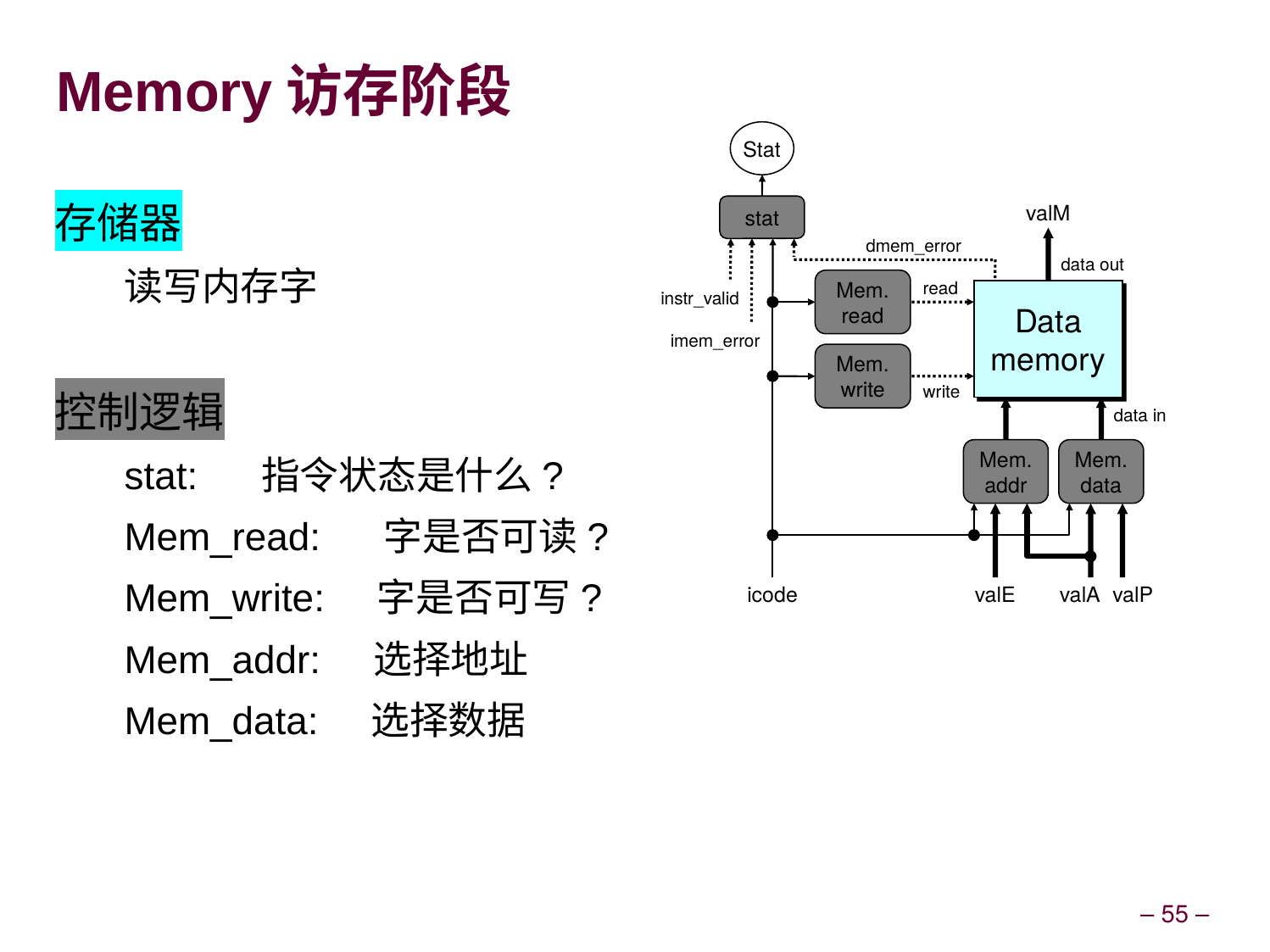

# Memory访存阶段
Stat

valM
stat
dmem_error

data out
Mem.
read
read

instr_valid
Data
memory

imem_error
Mem.
write

write

data in
Mem.
addr
Mem.
data

icode
valE
valA
valP
存储器
读写内存字

控制逻辑
stat:     指令状态是什么?
Mem_read:     字是否可读?
Mem_write:    字是否可写?
Mem_addr:    选择地址
Mem_data:    选择数据